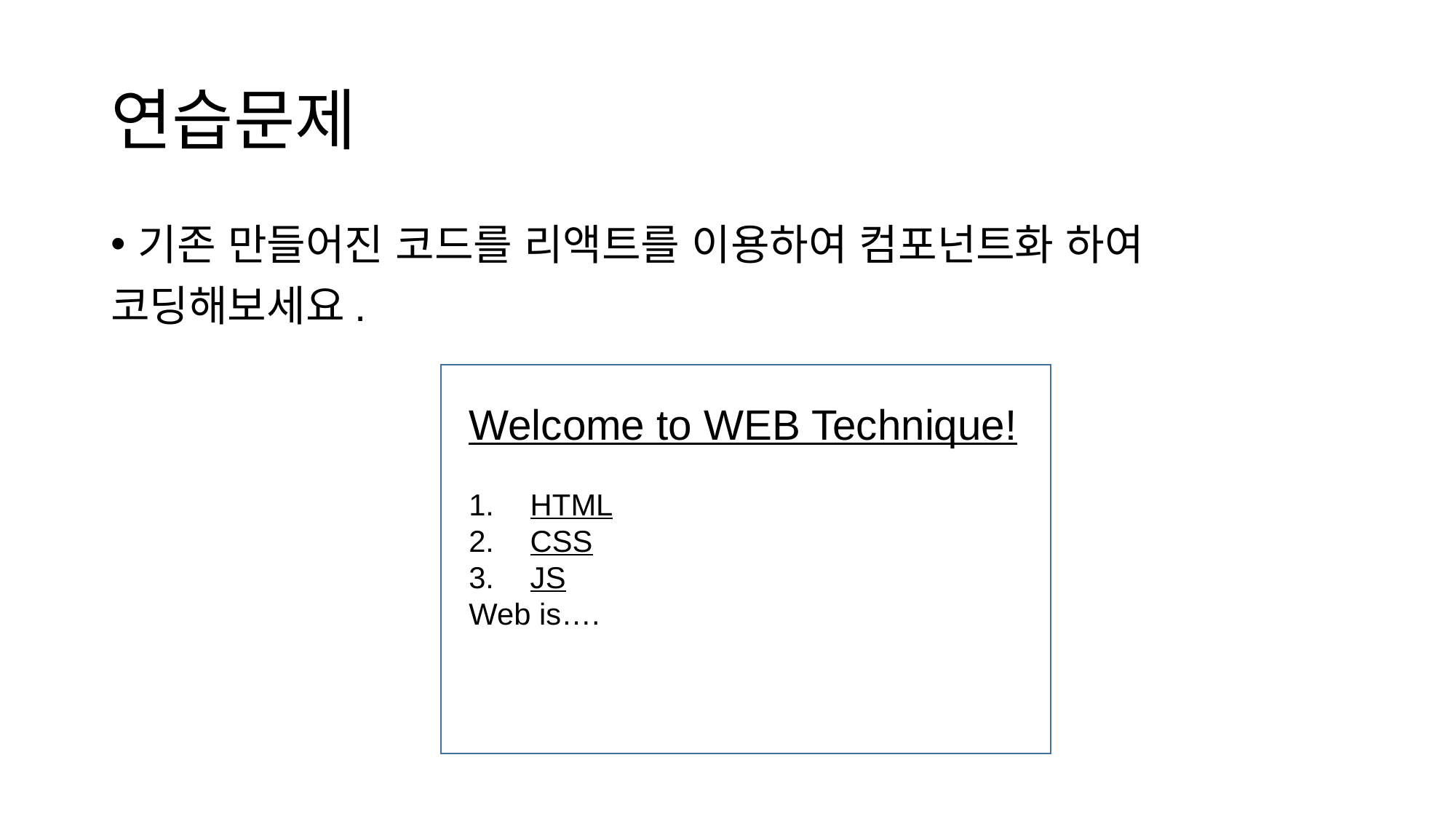

# 연습문제
기존 만들어진 코드를 리액트를 이용하여 컴포넌트화 하여
코딩해보세요.

Welcome to WEB Technique!

HTML
CSS
JS
Web is….